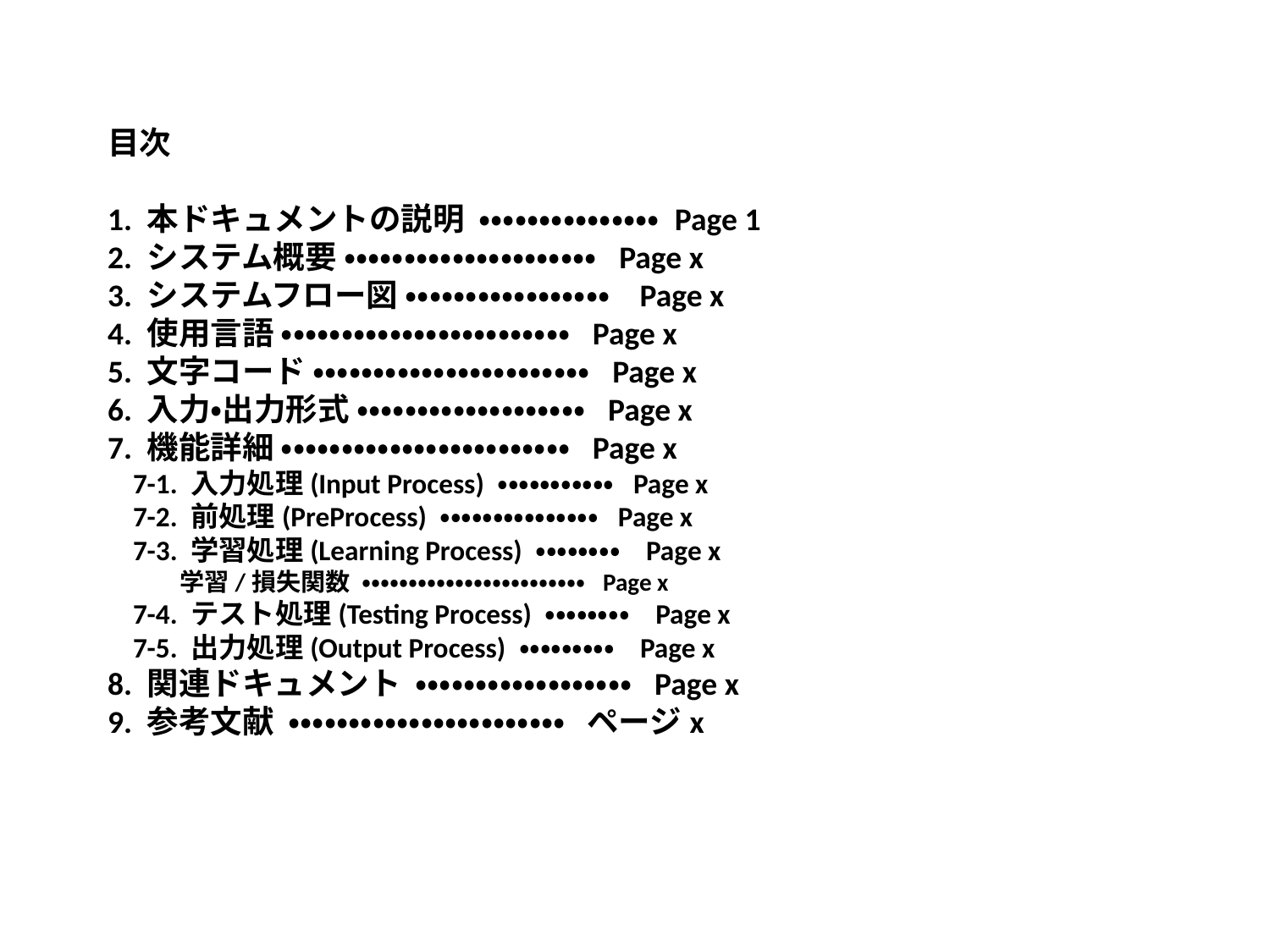

# 目次 1. 本ドキュメントの説明  ・・・・・・・・・・・・・・・ Page 1 2. システム概要 ・・・・・・・・・・・・・・・・・・・・・  Page x 3. システムフロー図 ・・・・・・・・・・・・・・・・・   Page x 4. 使用言語 ・・・・・・・・・・・・・・・・・・・・・・・・  Page x 5. 文字コード ・・・・・・・・・・・・・・・・・・・・・・・  Page x 6. 入力・出力形式 ・・・・・・・・・・・・・・・・・・・  Page x 7. 機能詳細 ・・・・・・・・・・・・・・・・・・・・・・・・  Page x 7-1. 入力処理(Input Process) ・・・・・・・・・・・  Page x 7-2. 前処理(PreProcess) ・・・・・・・・・・・・・・・  Page x 7-3. 学習処理(Learning Process) ・・・・・・・・   Page x 学習/損失関数  ・・・・・・・・・・・・・・・・・・・・・・・・  Page x 7-4. テスト処理(Testing Process) ・・・・・・・・   Page x 7-5. 出力処理(Output Process) ・・・・・・・・・   Page x 8. 関連ドキュメント  ・・・・・・・・・・・・・・・・・・  Page x 9. 参考文献  ・・・・・・・・・・・・・・・・・・・・・・・   ページx